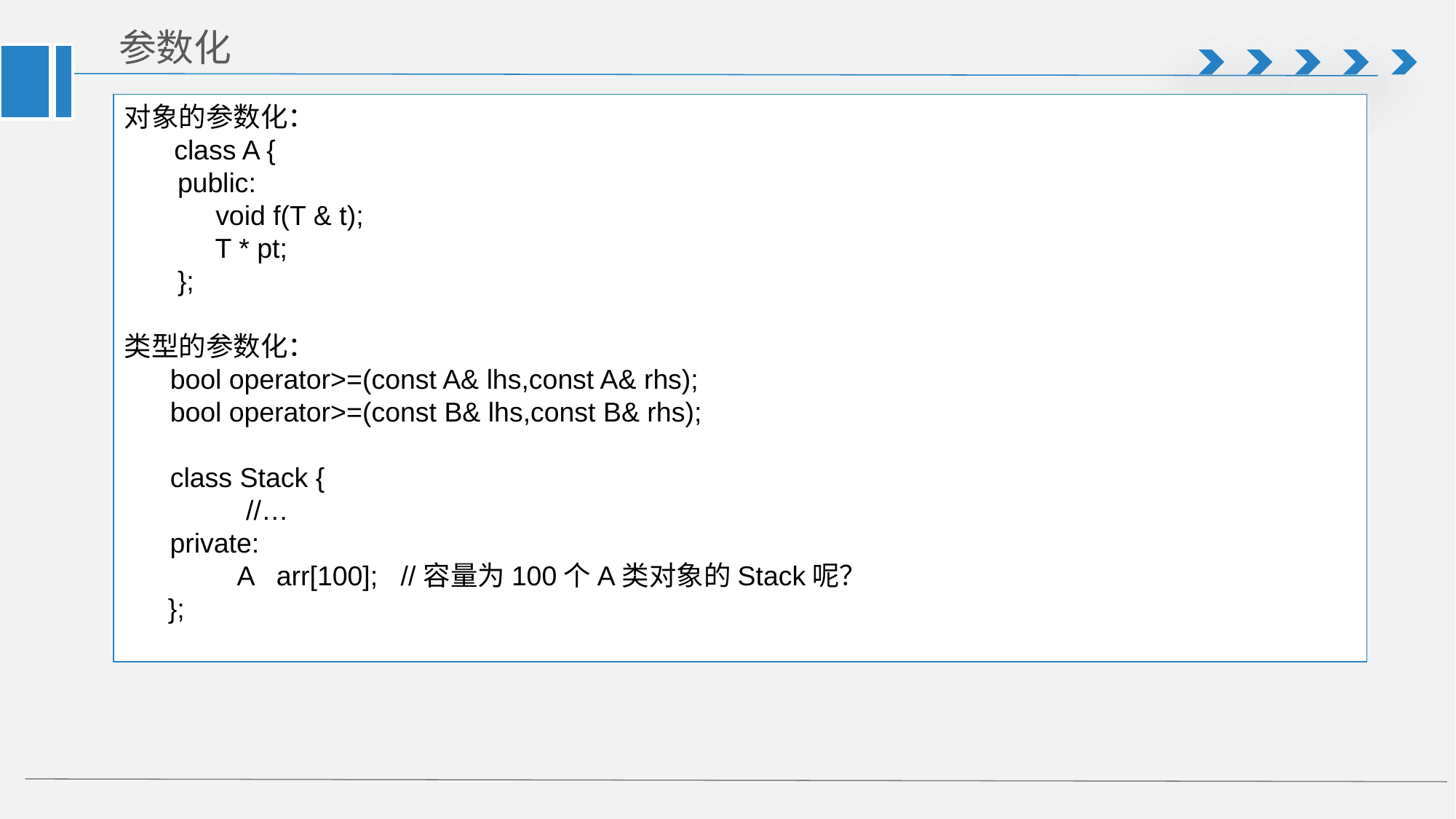

# 参数化
对象的参数化：
       class A {
       public:
            void f(T & t);
            T * pt;
       };

类型的参数化：
      bool operator>=(const A& lhs,const A& rhs);
      bool operator>=(const B& lhs,const B& rhs);
      class Stack {
                //…
      private:
               A   arr[100];   //容量为100个A类对象的Stack呢？
      };